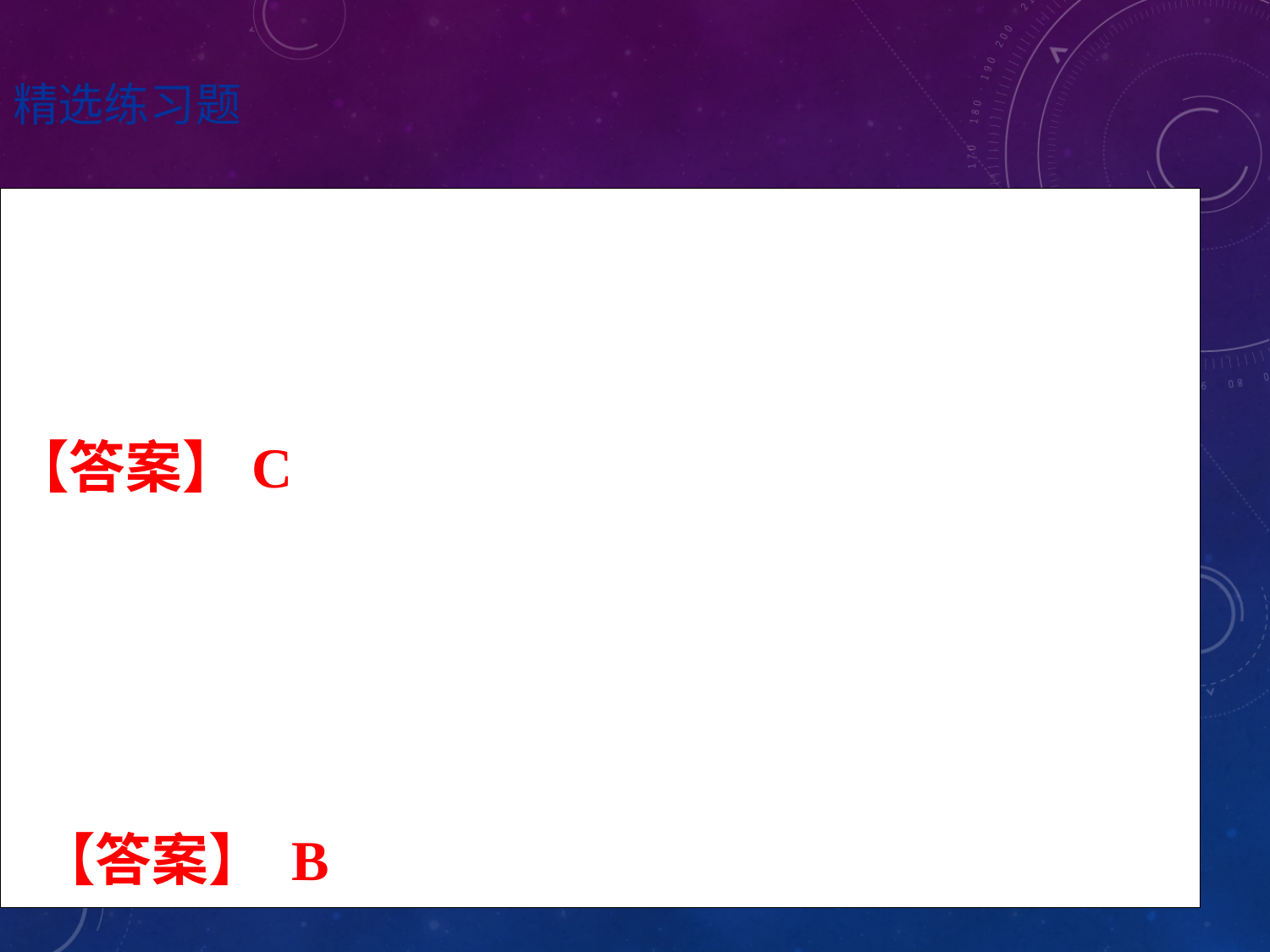

精选练习题
1. You ____ park your car here. You’ll get a
     ticket, if you do.
    A. won’t     B. shan’t     C. mustn’t D. needn’t
【答案】C
2. I was really anxious about you. You ____
    home without a word.
    A. mustn’t leave	     B. shouldn’t have left
    C. couldn’t have left     D. needn’t leave
 【答案】 B